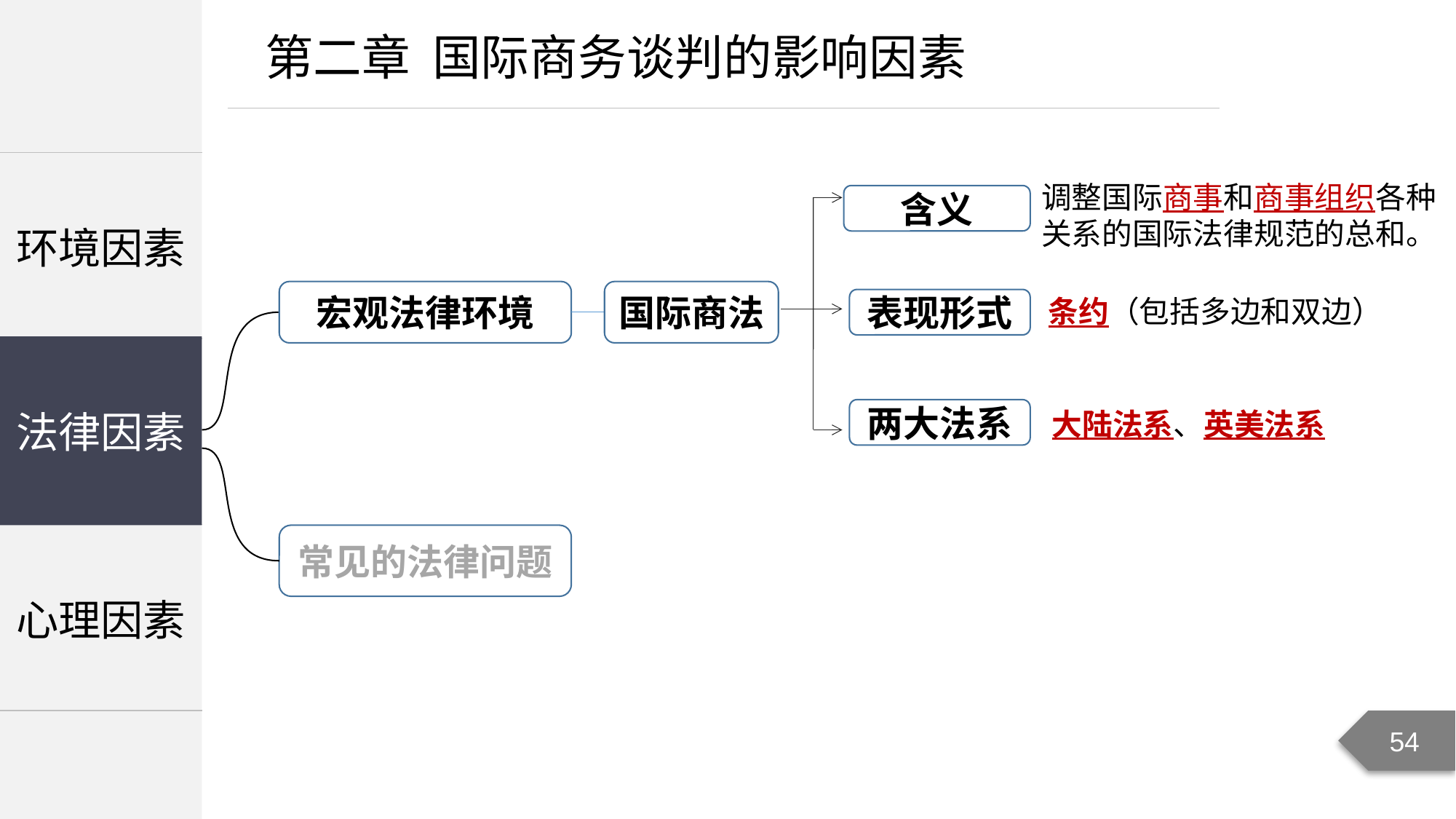

第二章  国际商务谈判的影响因素
| 环境因素 |
| --- |
| 法律因素 |
| 心理因素 |
调整国际商事和商事组织各种关系的国际法律规范的总和。
含义

宏观法律环境
常见的法律问题
国际商法
条约（包括多边和双边）
表现形式

法律因素
两大法系
大陆法系、英美法系

54